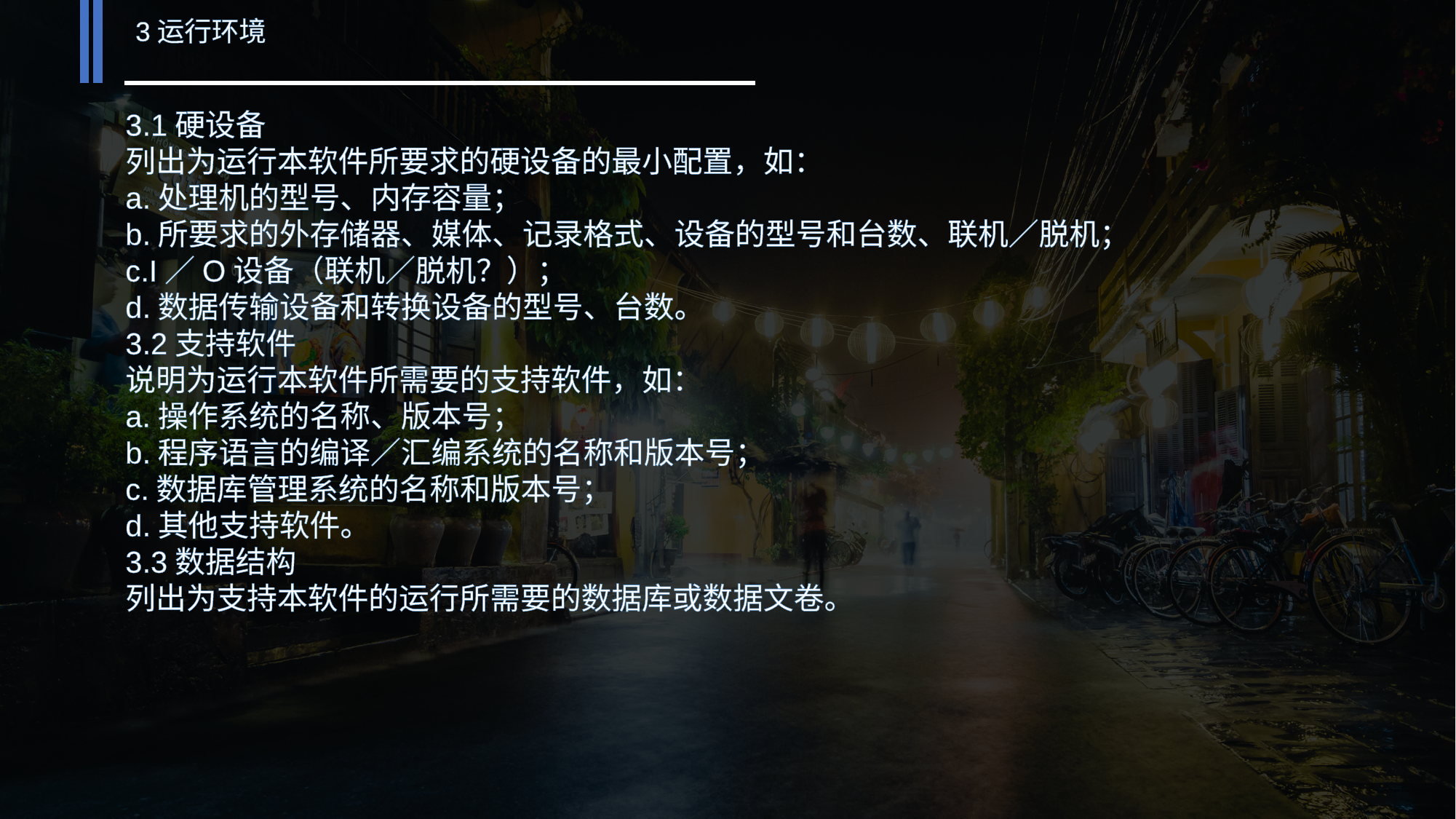

3运行环境
3.1硬设备
列出为运行本软件所要求的硬设备的最小配置，如：
a.处理机的型号、内存容量；
b.所要求的外存储器、媒体、记录格式、设备的型号和台数、联机／脱机；
c.I／O设备（联机／脱机？）；
d.数据传输设备和转换设备的型号、台数。
3.2支持软件
说明为运行本软件所需要的支持软件，如：
a.操作系统的名称、版本号；
b.程序语言的编译／汇编系统的名称和版本号；
c.数据库管理系统的名称和版本号；
d.其他支持软件。
3.3数据结构
列出为支持本软件的运行所需要的数据库或数据文卷。